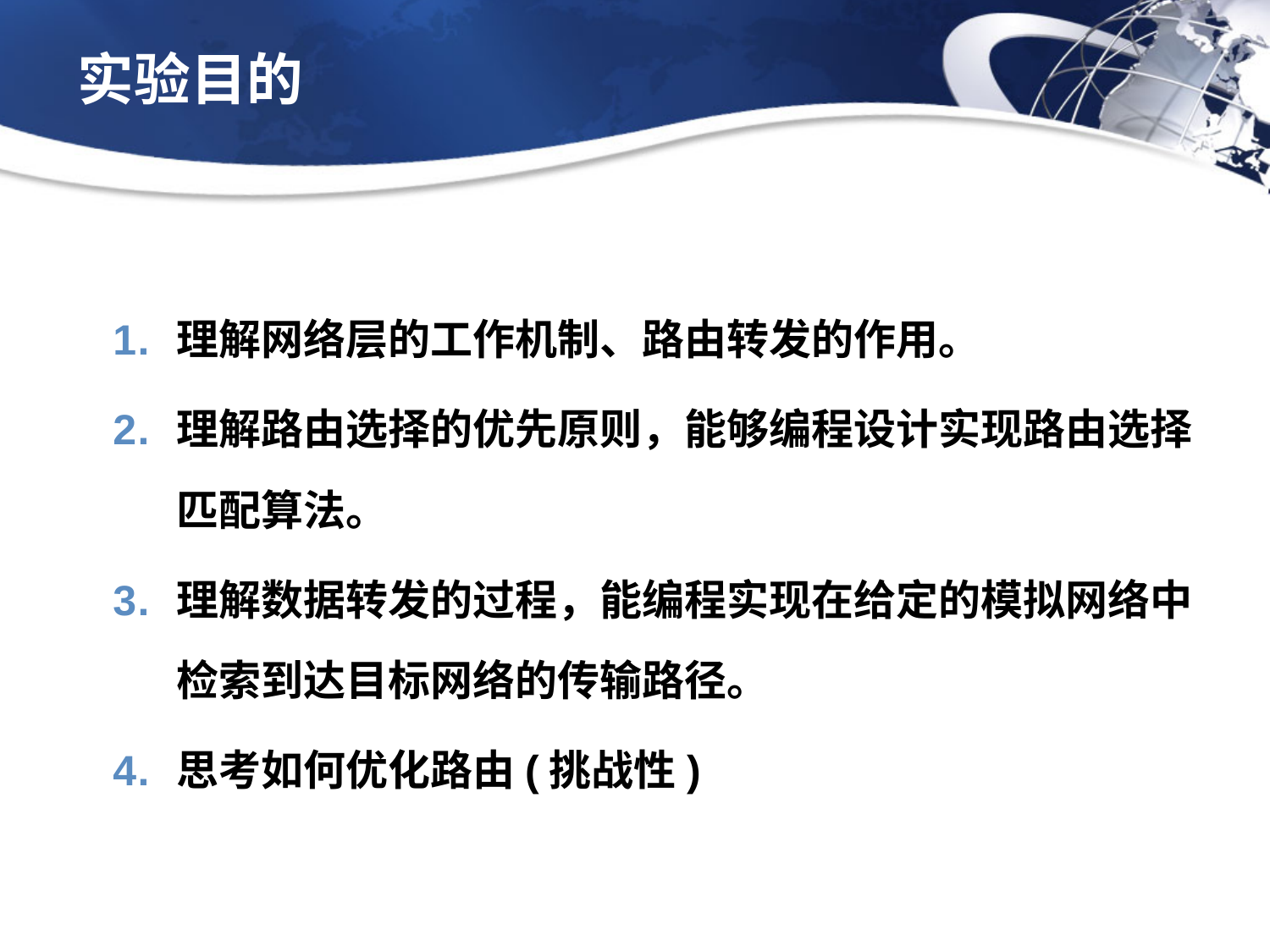

实验目的
理解网络层的工作机制、路由转发的作用。
理解路由选择的优先原则，能够编程设计实现路由选择匹配算法。
理解数据转发的过程，能编程实现在给定的模拟网络中检索到达目标网络的传输路径。
思考如何优化路由(挑战性)
# 教学目标